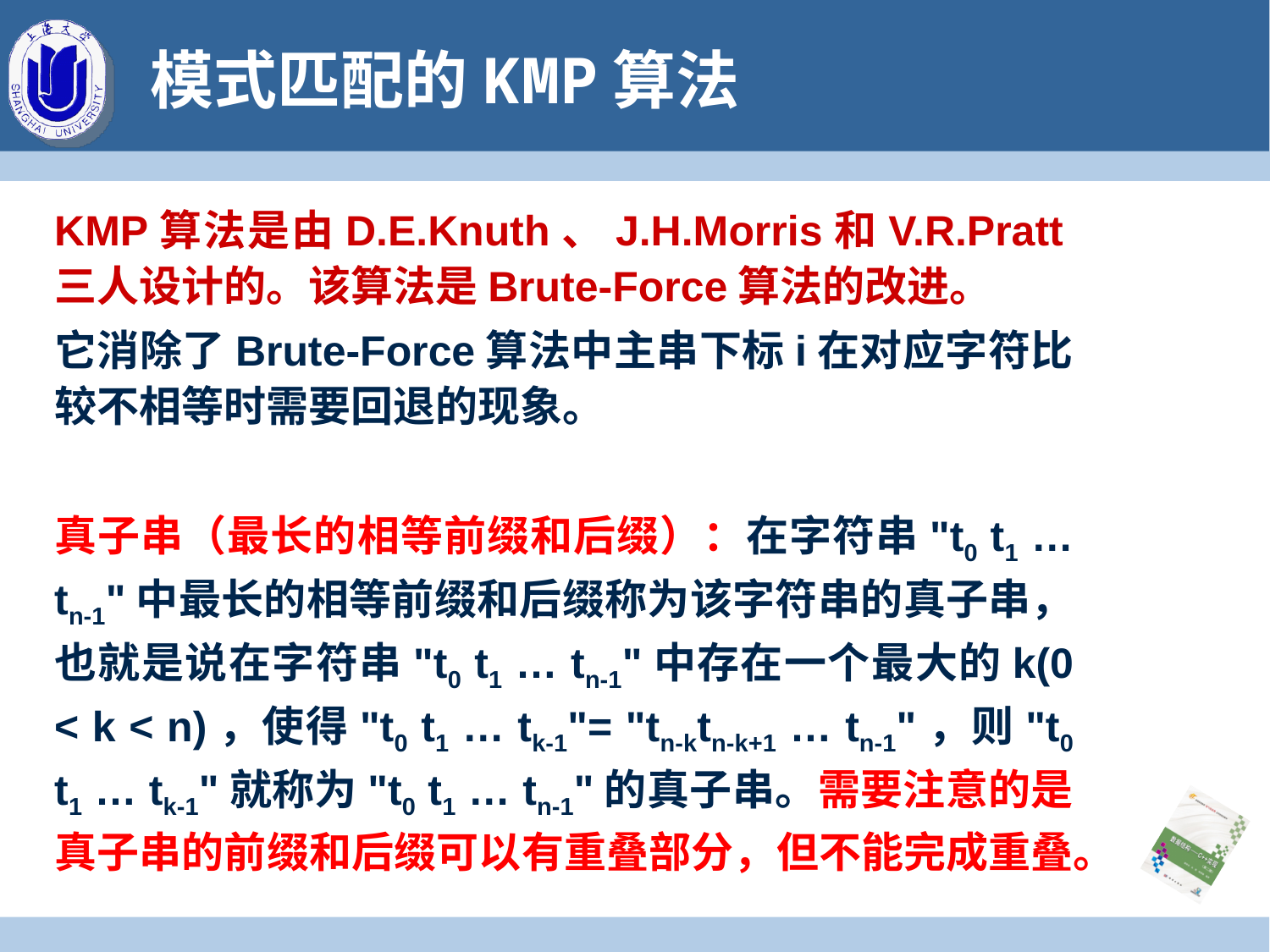

# 模式匹配的KMP算法
KMP算法是由D.E.Knuth、J.H.Morris和V.R.Pratt三人设计的。该算法是Brute-Force算法的改进。
它消除了Brute-Force算法中主串下标i在对应字符比较不相等时需要回退的现象。

真子串（最长的相等前缀和后缀）：在字符串"t0 t1 … tn-1"中最长的相等前缀和后缀称为该字符串的真子串，也就是说在字符串"t0 t1 … tn-1"中存在一个最大的k(0 < k < n)，使得"t0 t1 … tk-1"= "tn-ktn-k+1 … tn-1"，则"t0 t1 … tk-1"就称为"t0 t1 … tn-1"的真子串。需要注意的是真子串的前缀和后缀可以有重叠部分，但不能完成重叠。